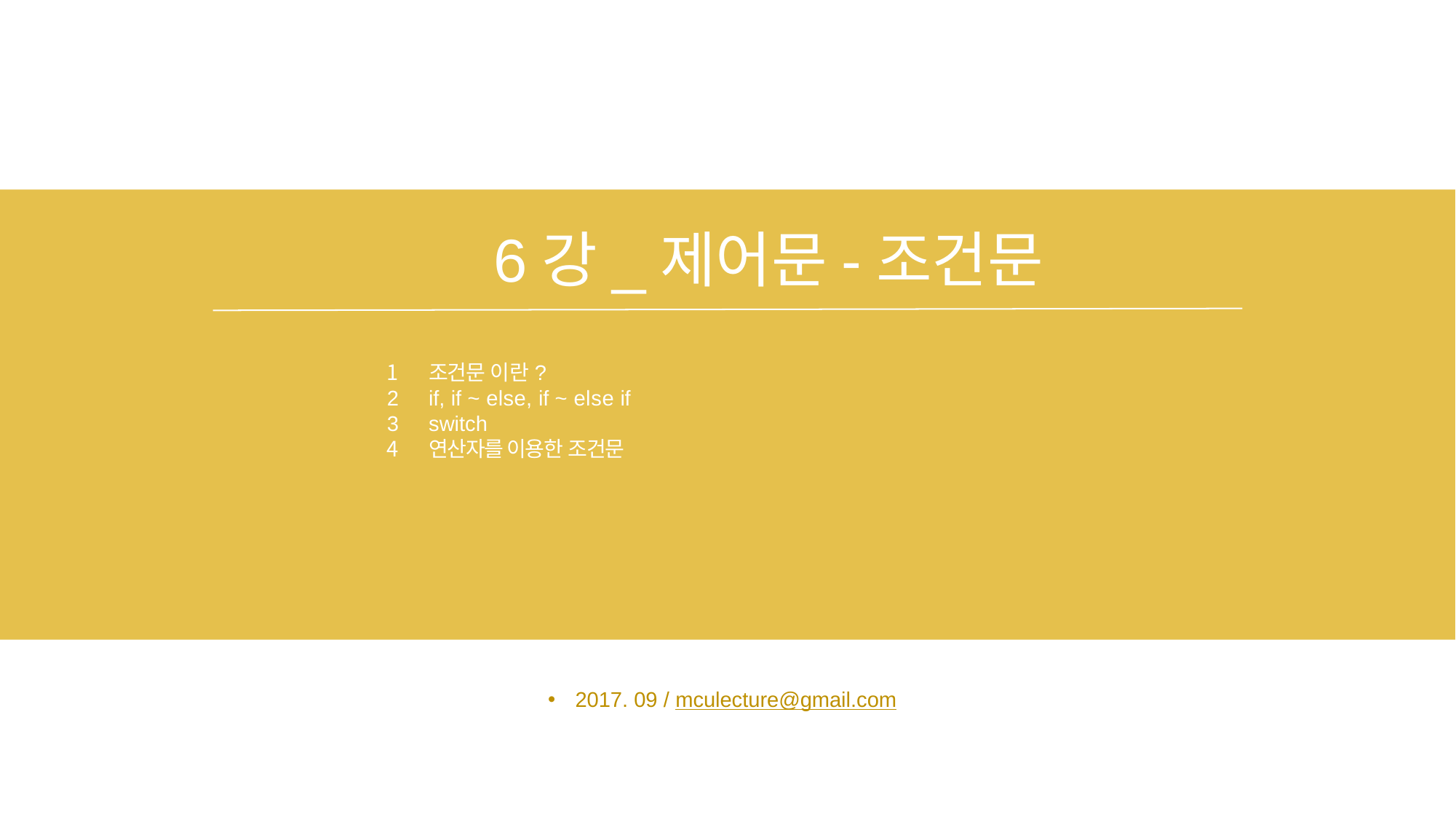

# 6강_제어문-조건문

조건문 이란?
if, if ~ else, if ~ else if
switch
연산자를 이용한 조건문
2017. 09 / mculecture@gmail.com